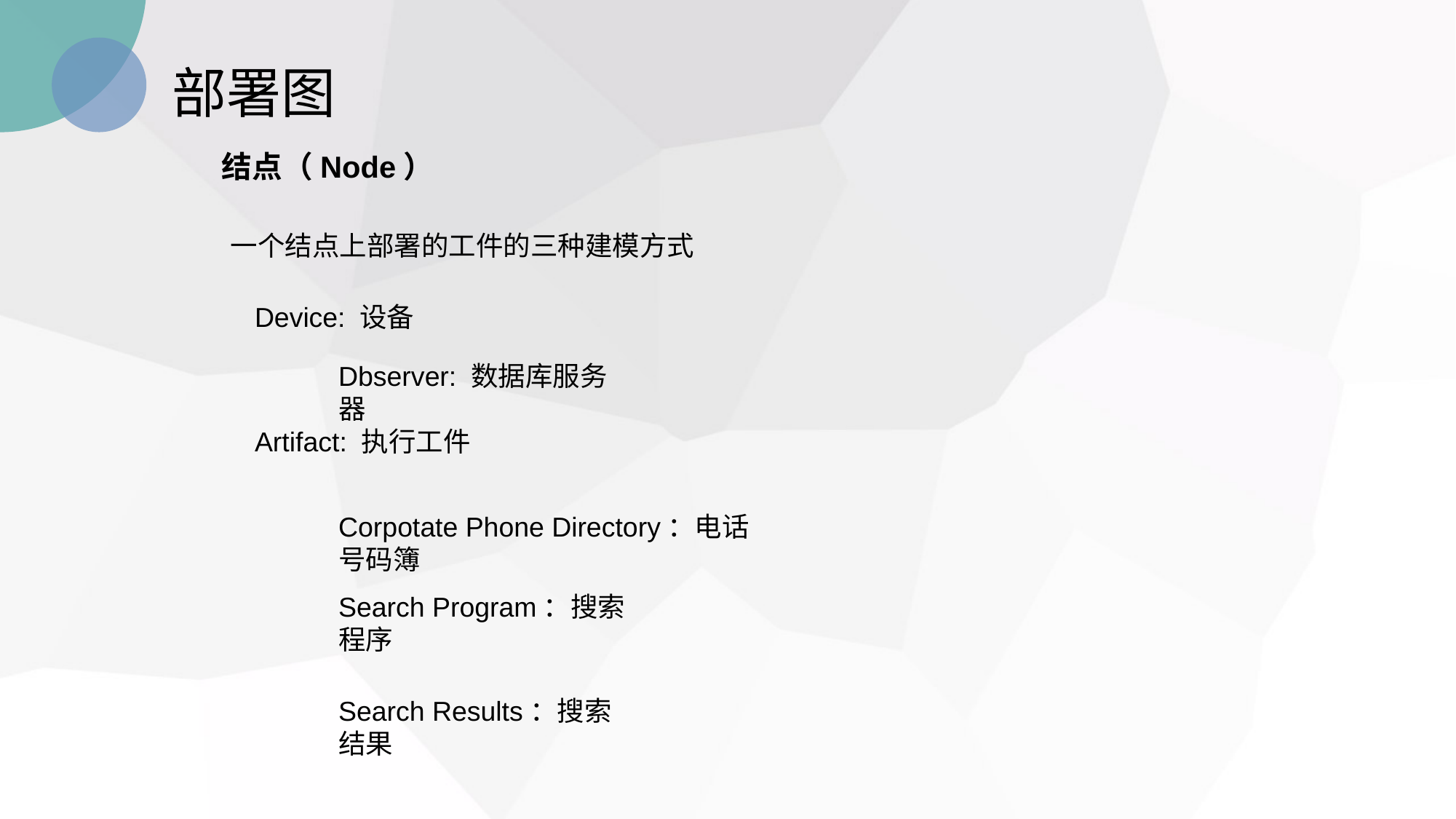

部署图
结点（Node）
一个结点上部署的工件的三种建模方式
Device: 设备
Dbserver: 数据库服务器
Artifact: 执行工件
Corpotate Phone Directory：电话号码簿

Search Program：搜索程序
Search Results：搜索结果